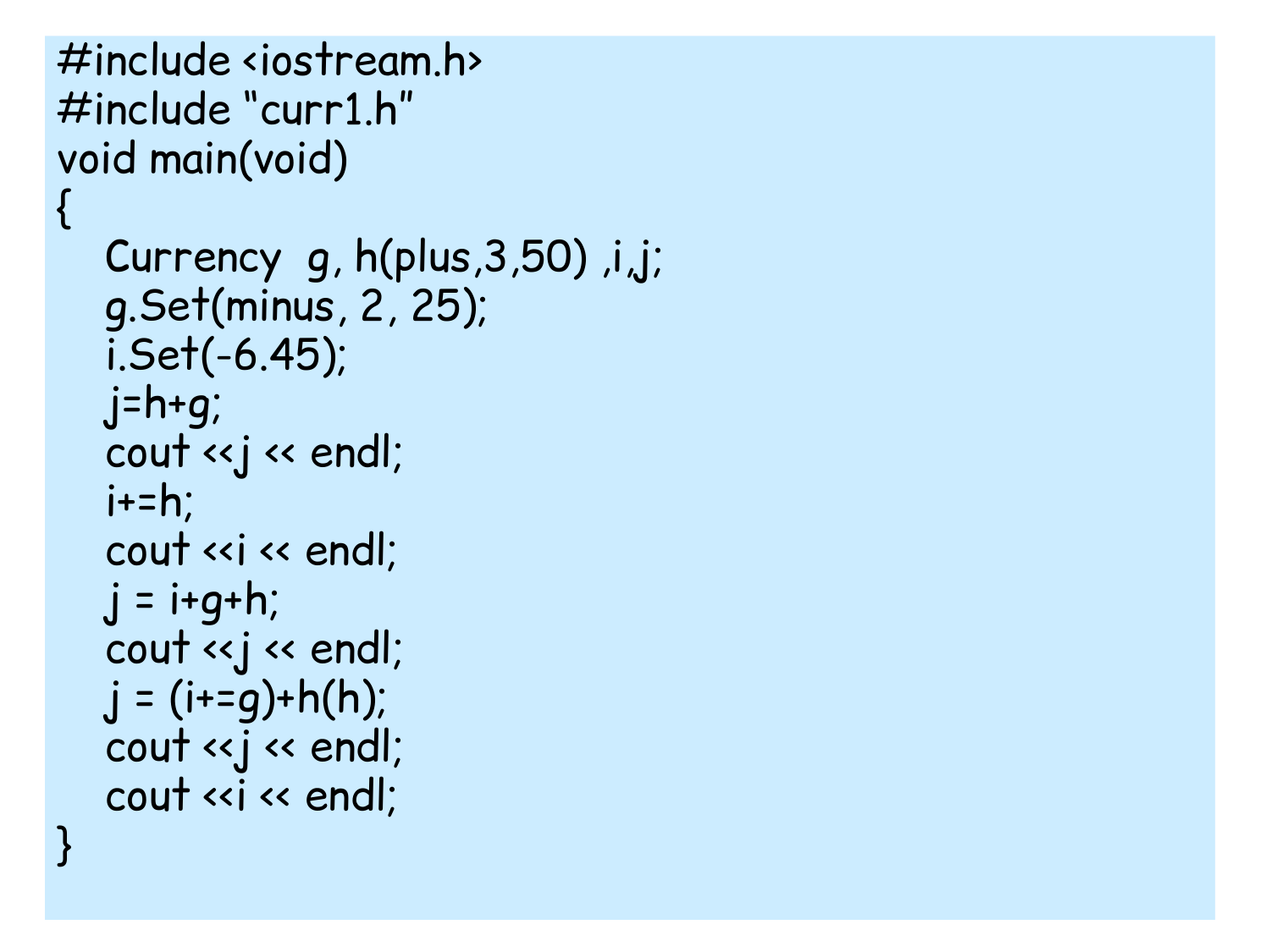

#include <iostream.h>
#include “curr1.h”
void main(void)
{
	Currency  g, h(plus,3,50) ,i,j;
	g.Set(minus, 2, 25);
	i.Set(-6.45);
	j=h.Add(g);
	j.Output(); cout << endl;
	i.Increment(h);
	i.Output(); cout << endl;
	j = i.Add(g).Add(h);
	j.Output(); cout << endl;
	j = i.Increment(g).Add(h);
	j.Output(); cout << endl;
	i.Output(); cout << endl;
}
#include <iostream.h>
#include “curr1.h”
void main(void)
{
	Currency  g, h(plus,3,50) ,i,j;
	g.Set(minus, 2, 25);
	i.Set(-6.45);
	j=h+g;
	cout <<j << endl;
	i+=h;
	cout <<i << endl;
	j = i+g+h;
	cout <<j << endl;
	j = (i+=g)+h(h);
	cout <<j << endl;
	cout <<i << endl;
}
# 1.4	类
3.操作符重载
Currency类包括了几个与C++标准操作符相类似的成员函数，如Add进行+操作；Increment进行+=操作。如果我们能直接使用操作符，显然比使用函数方便很多。
在C++中可借助于操作符重载(operator overloding)来实现上述目的。
19.9.4
35